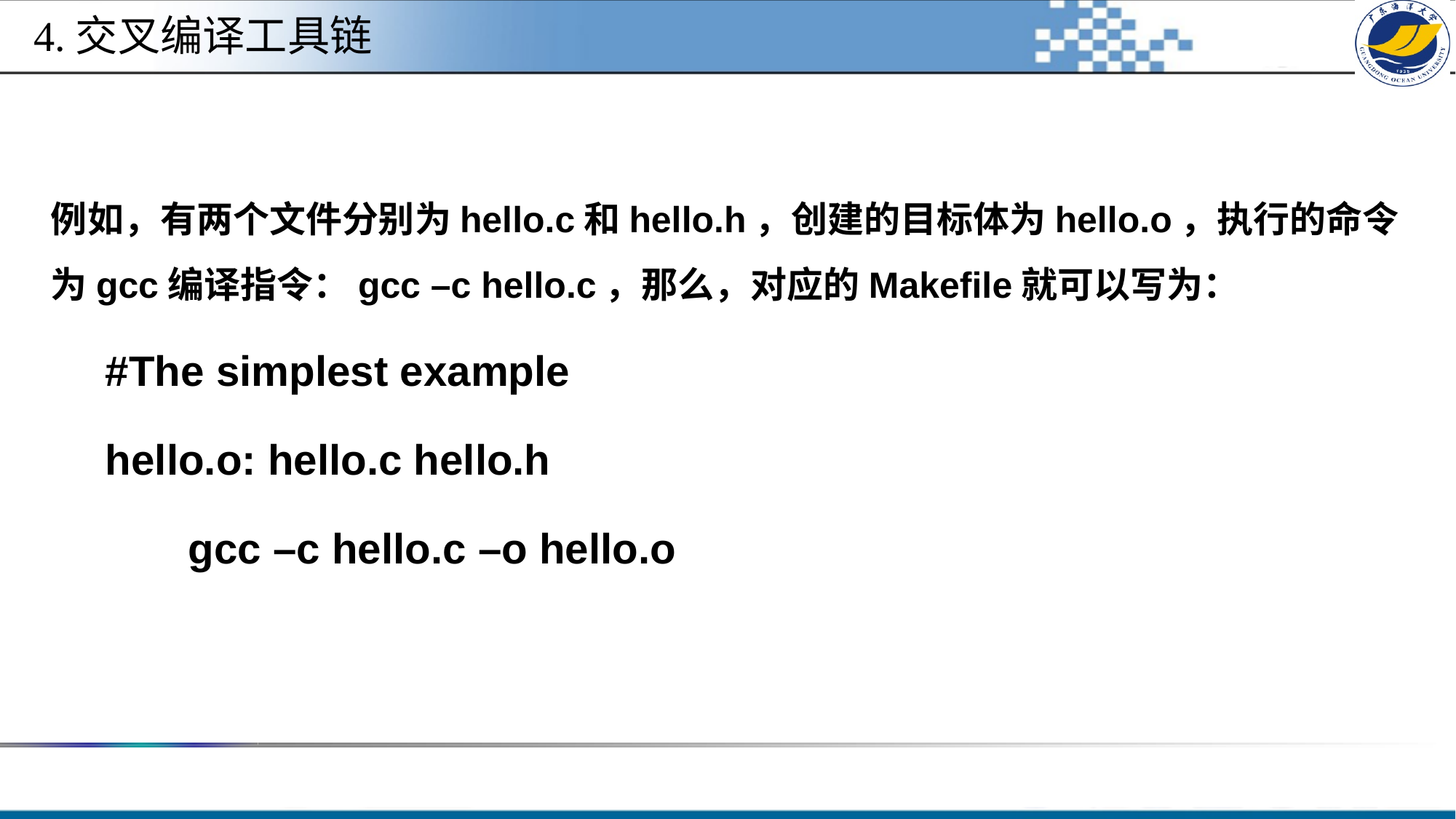

#
4.交叉编译工具链

例如，有两个文件分别为hello.c和hello.h，创建的目标体为hello.o，执行的命令为gcc编译指令：gcc –c hello.c，那么，对应的Makefile就可以写为：
#The simplest example
hello.o: hello.c hello.h
       gcc –c hello.c –o hello.o